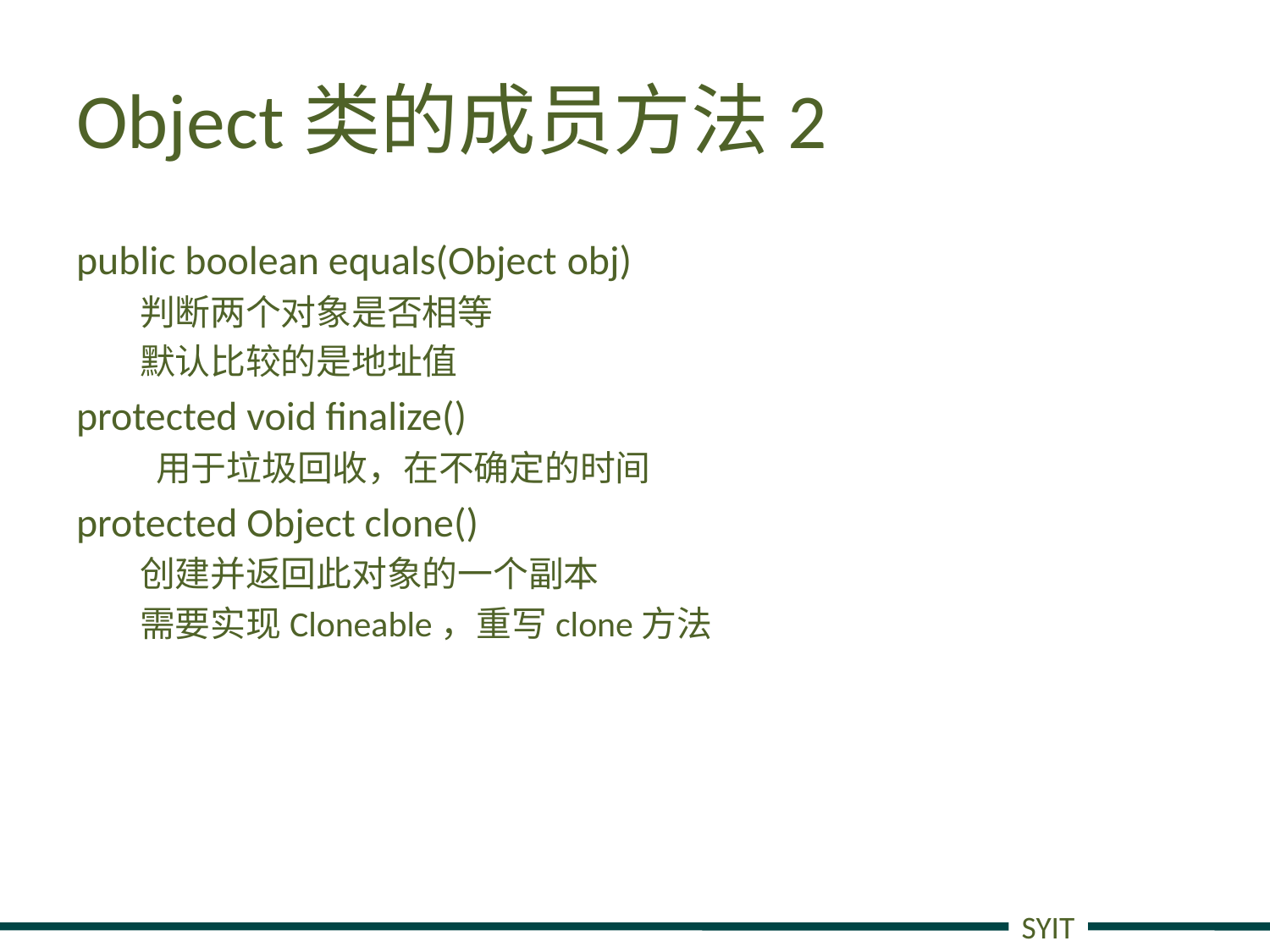

# Object类的成员方法2
public boolean equals(Object obj)
判断两个对象是否相等
默认比较的是地址值
protected void finalize()
 用于垃圾回收，在不确定的时间
protected Object clone()
创建并返回此对象的一个副本
需要实现Cloneable，重写clone方法
SYIT